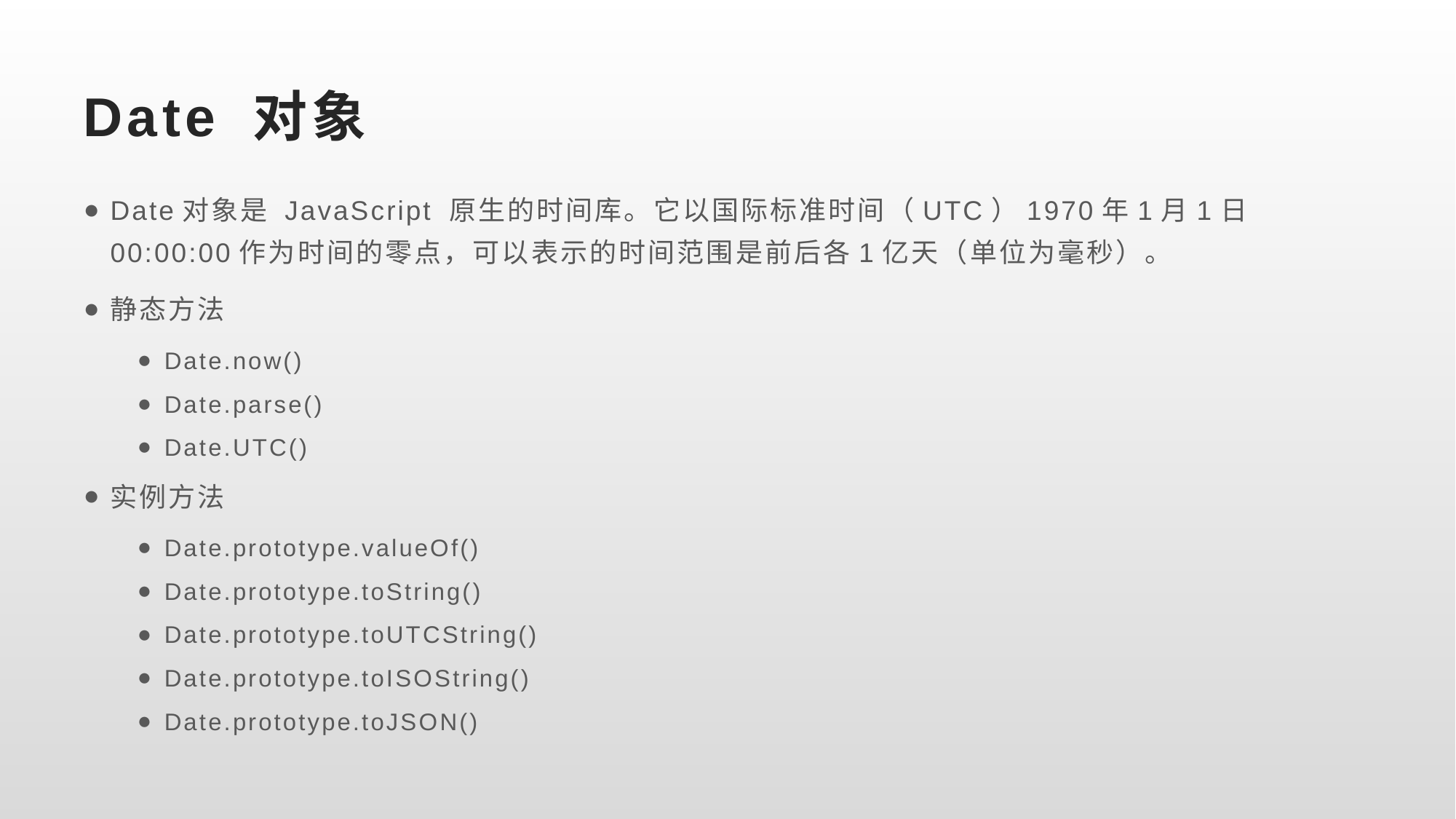

# Date 对象
Date对象是 JavaScript 原生的时间库。它以国际标准时间（UTC）1970年1月1日00:00:00作为时间的零点，可以表示的时间范围是前后各1亿天（单位为毫秒）。
静态方法
Date.now()
Date.parse()
Date.UTC()
实例方法
Date.prototype.valueOf()
Date.prototype.toString()
Date.prototype.toUTCString()
Date.prototype.toISOString()
Date.prototype.toJSON()